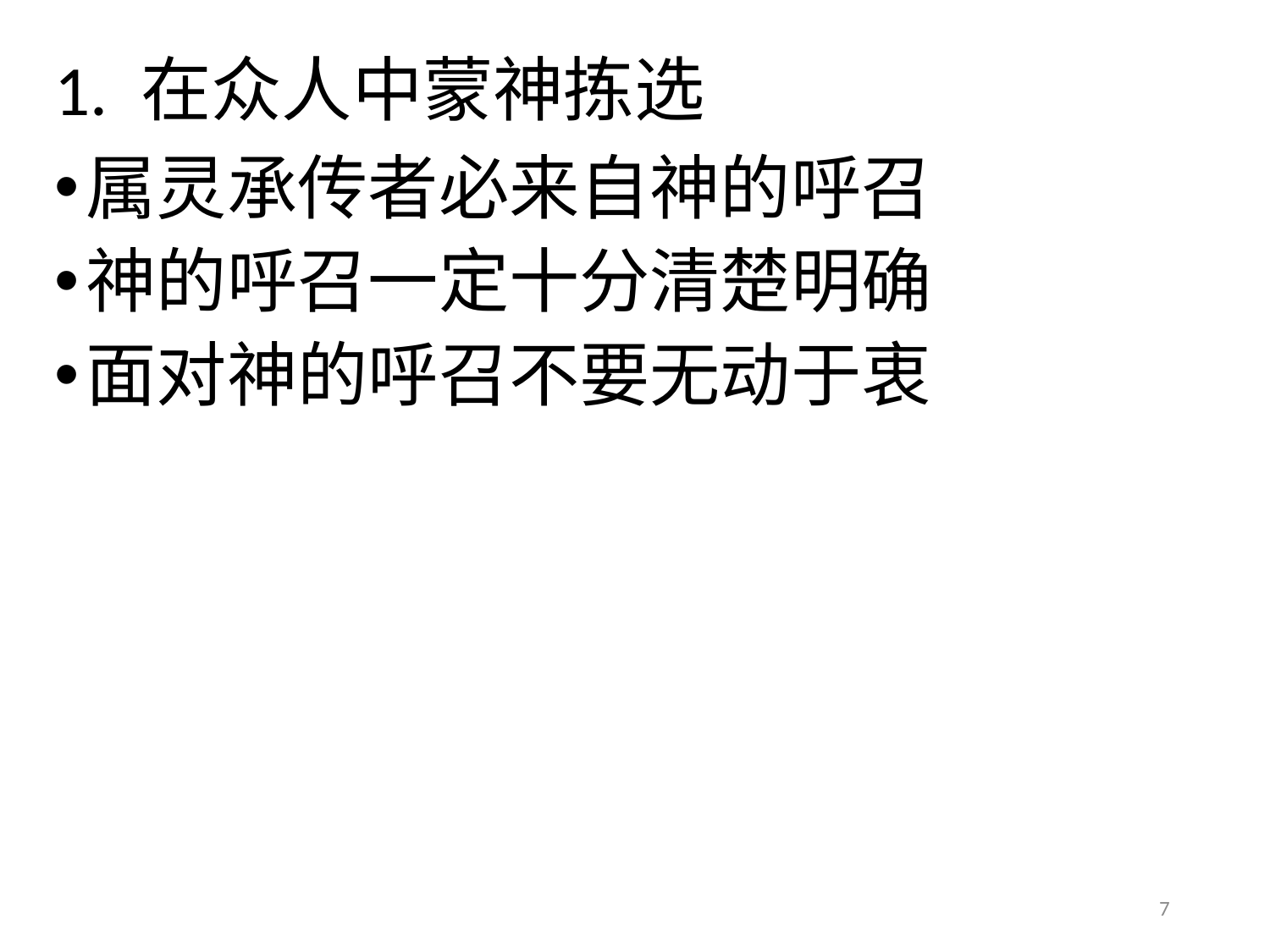

# 1. 在众人中蒙神拣选
属灵承传者必来自神的呼召
神的呼召一定十分清楚明确
面对神的呼召不要无动于衷

7